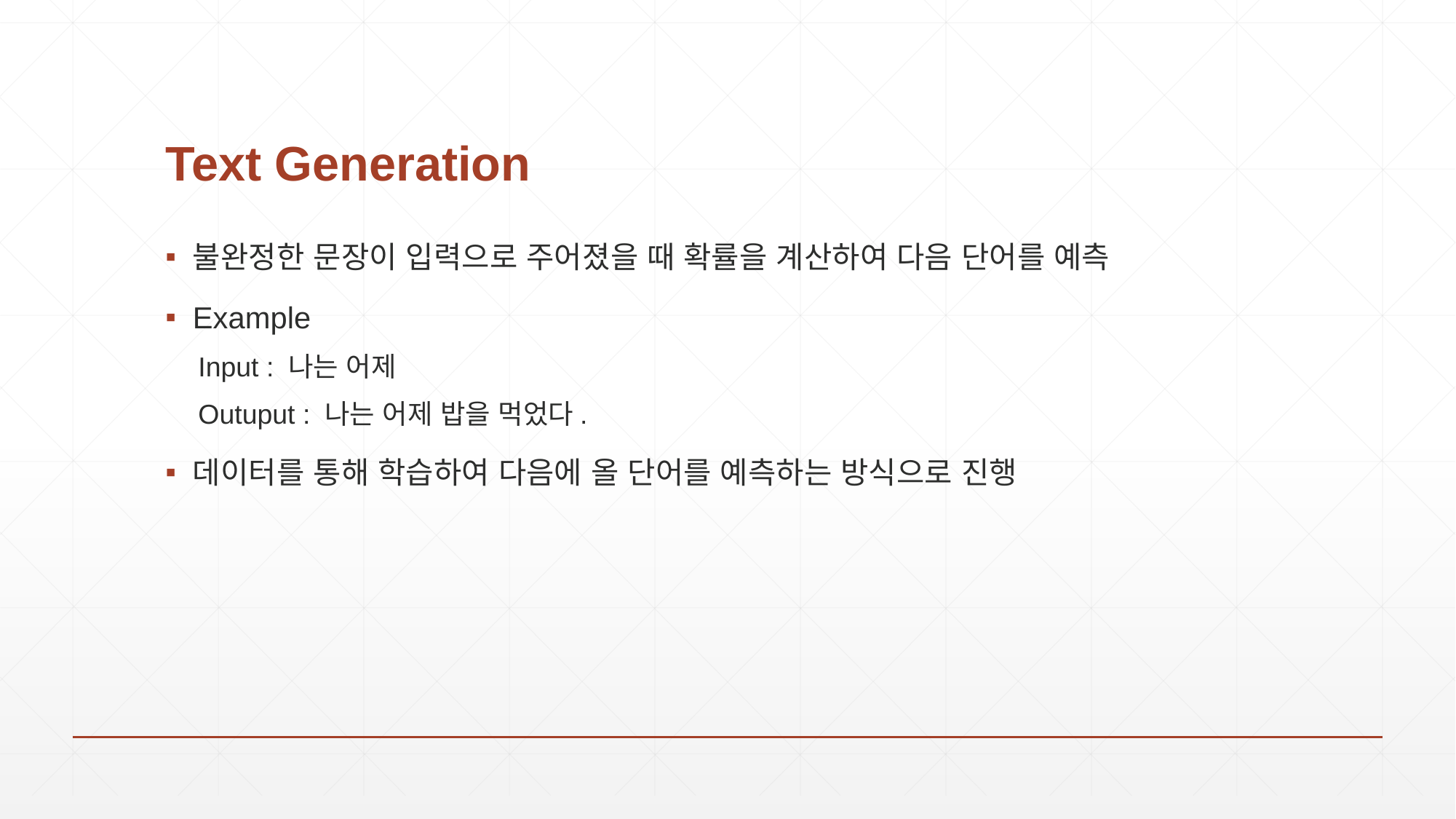

# Text Generation
불완정한 문장이 입력으로 주어졌을 때 확률을 계산하여 다음 단어를 예측
Example
Input : 나는 어제
Outuput : 나는 어제 밥을 먹었다.
데이터를 통해 학습하여 다음에 올 단어를 예측하는 방식으로 진행